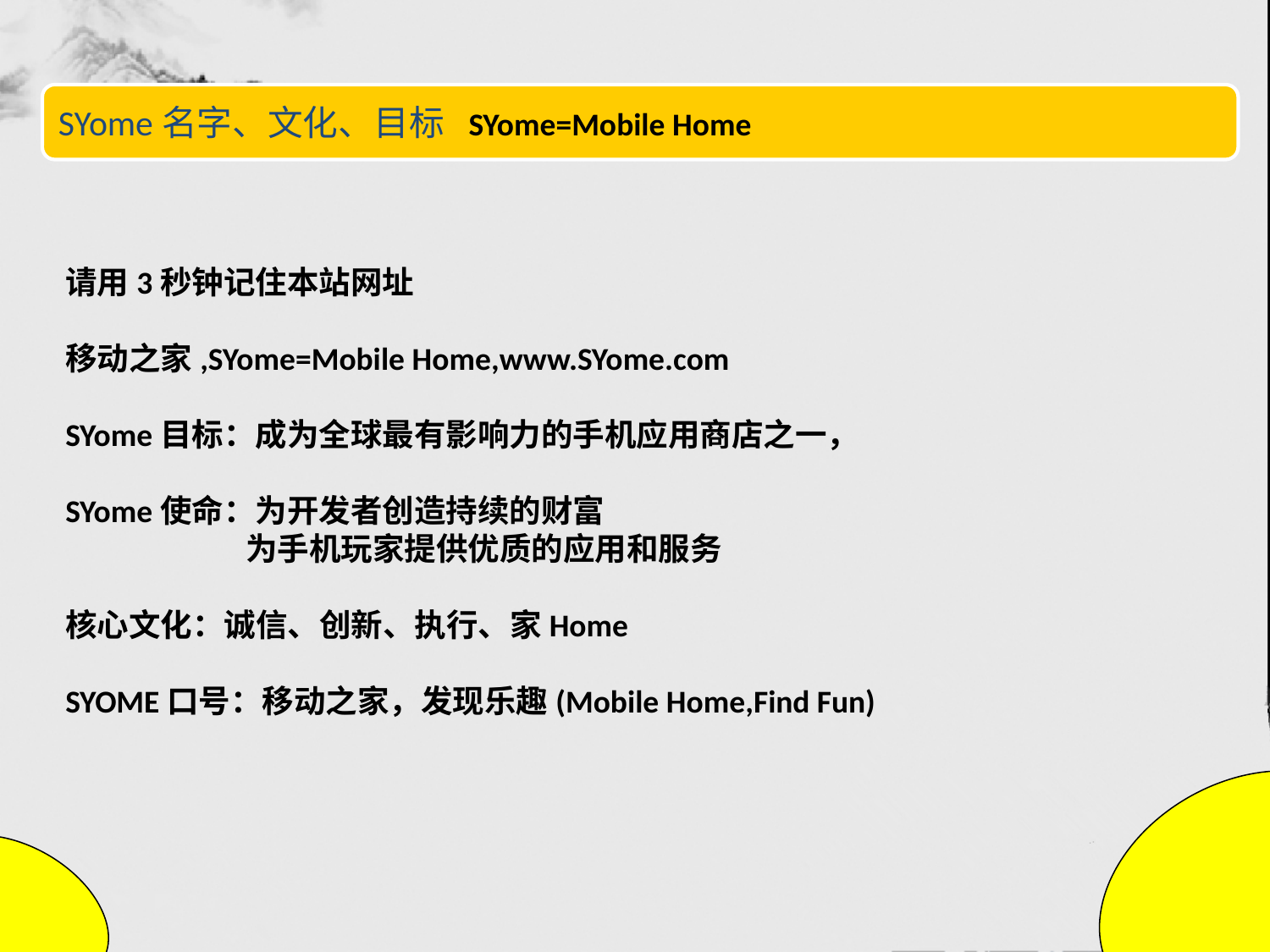

SYome名字、文化、目标  SYome=Mobile Home

请用3秒钟记住本站网址

移动之家,SYome=Mobile Home,www.SYome.com

SYome目标：成为全球最有影响力的手机应用商店之一，

SYome使命：为开发者创造持续的财富
                        为手机玩家提供优质的应用和服务

核心文化：诚信、创新、执行、家Home

SYOME口号：移动之家，发现乐趣(Mobile Home,Find Fun)